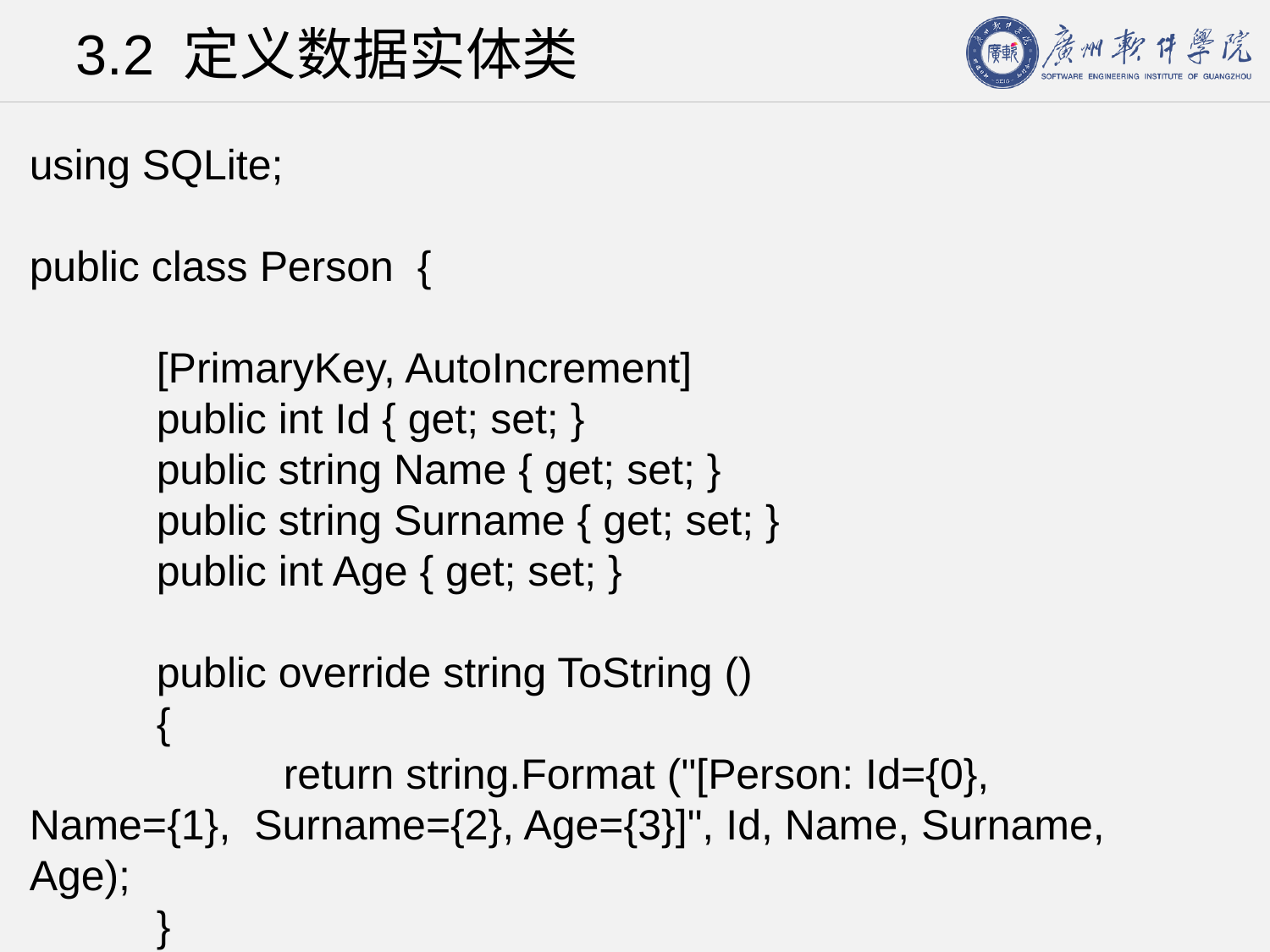

# 3.2 定义数据实体类
using SQLite;

public class Person  {

	[PrimaryKey, AutoIncrement]
	public int Id { get; set; }
	public string Name { get; set; }
	public string Surname { get; set; }
	public int Age { get; set; }

	public override string ToString ()
	{
		return string.Format ("[Person: Id={0}, Name={1},  Surname={2}, Age={3}]", Id, Name, Surname, Age);
	}
}